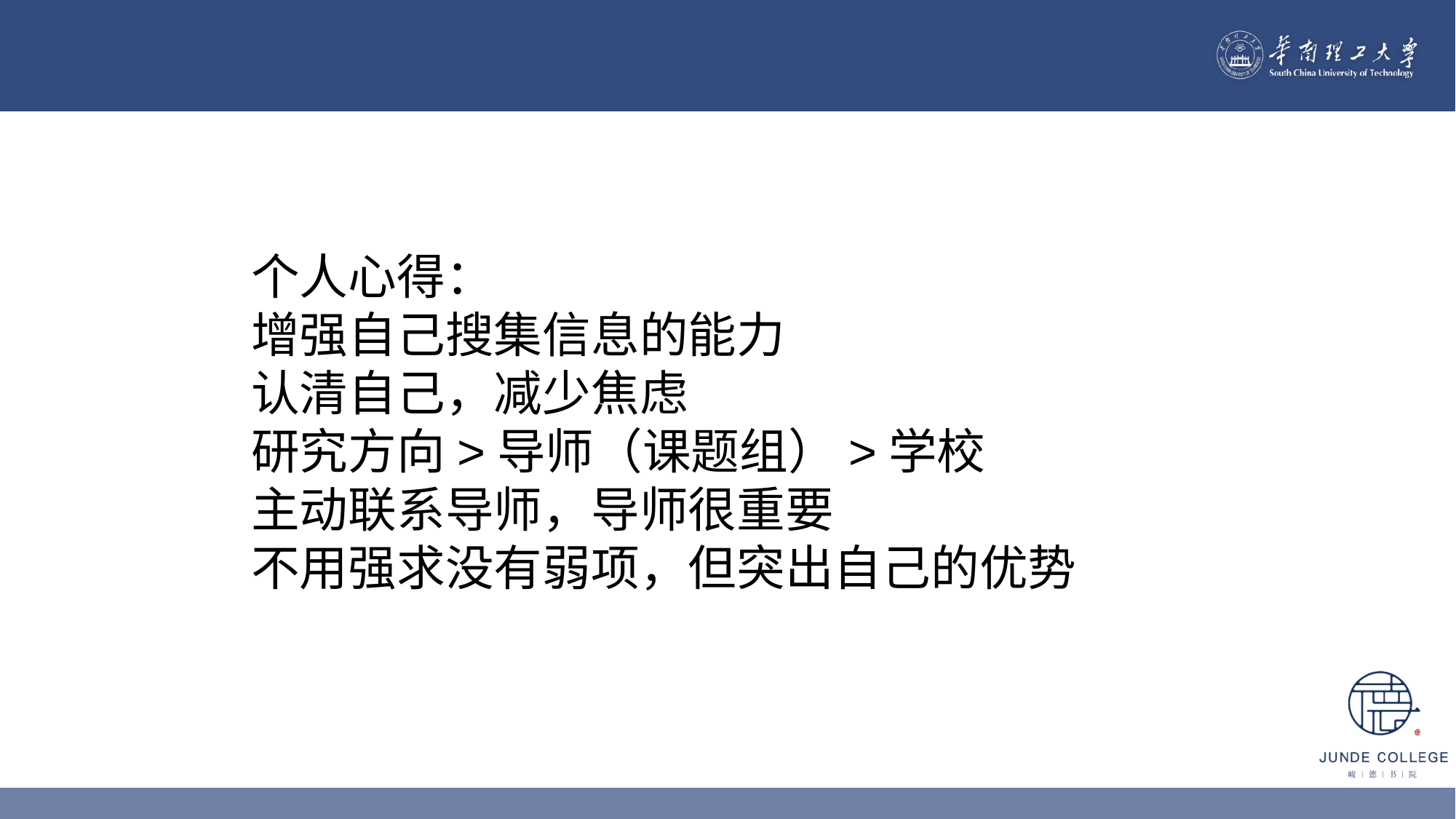

个人心得：
增强自己搜集信息的能力
认清自己，减少焦虑
研究方向>导师（课题组）>学校
主动联系导师，导师很重要
不用强求没有弱项，但突出自己的优势